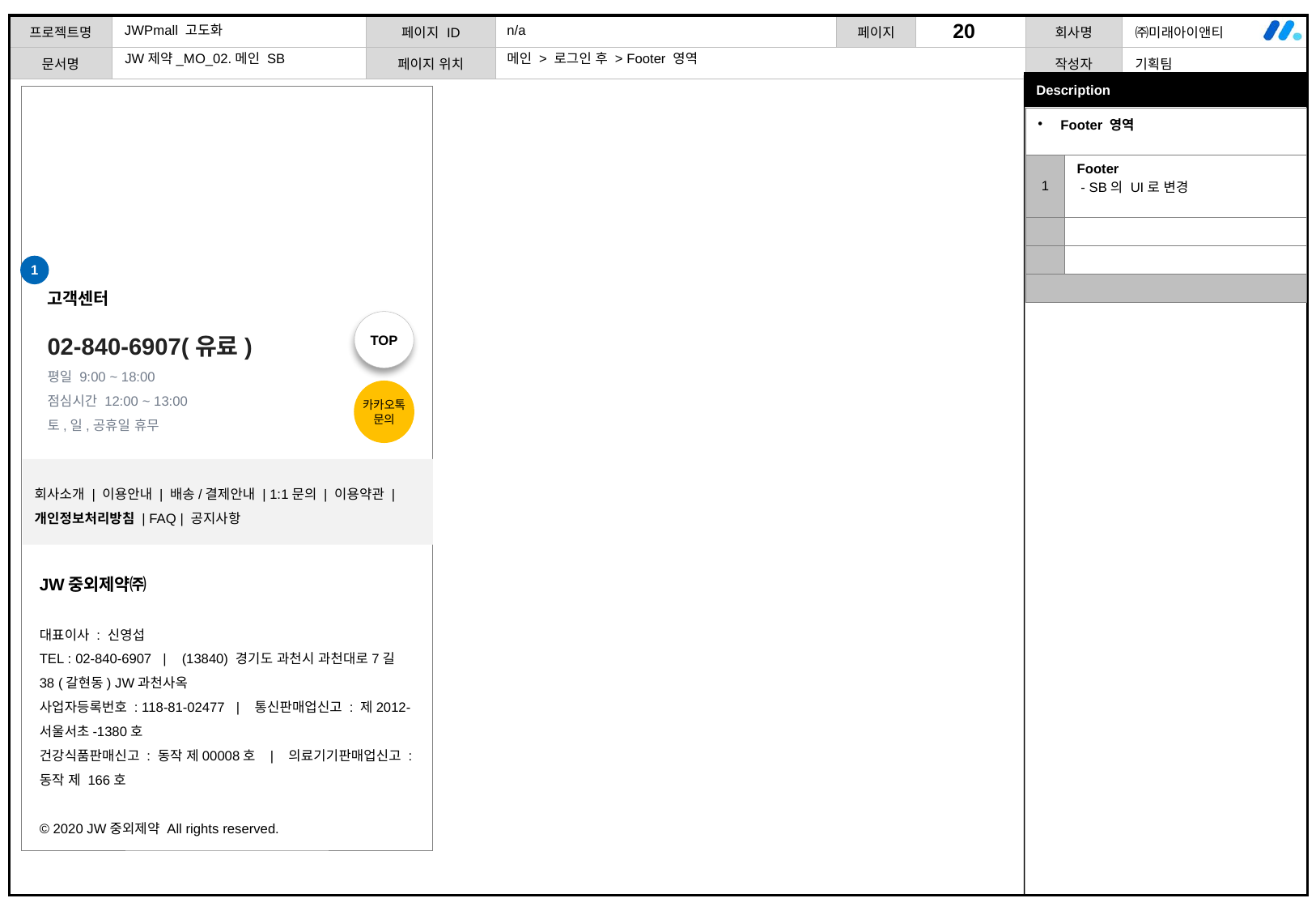

JWPmall 고도화
n/a
JW제약_MO_02.메인 SB
메인 > 로그인 후 > Footer 영역
| Footer 영역 |  |
| --- | --- |
| 1 | Footer - SB의 UI로 변경 |
|  |  |
|  |  |
|  |  |

1
고객센터
02-840-6907(유료)
평일 9:00 ~ 18:00
점심시간 12:00 ~ 13:00
토,일,공휴일 휴무
TOP

카카오톡
문의
회사소개 | 이용안내 | 배송/결제안내 | 1:1문의 | 이용약관 | 개인정보처리방침 | FAQ | 공지사항
JW중외제약㈜

대표이사 : 신영섭
TEL : 02-840-6907   |    (13840) 경기도 과천시 과천대로7길 38 (갈현동) JW과천사옥
사업자등록번호 : 118-81-02477   |   통신판매업신고 : 제2012-서울서초-1380호
건강식품판매신고 : 동작 제00008호   |   의료기기판매업신고 : 동작 제 166호

© 2020 JW중외제약 All rights reserved.